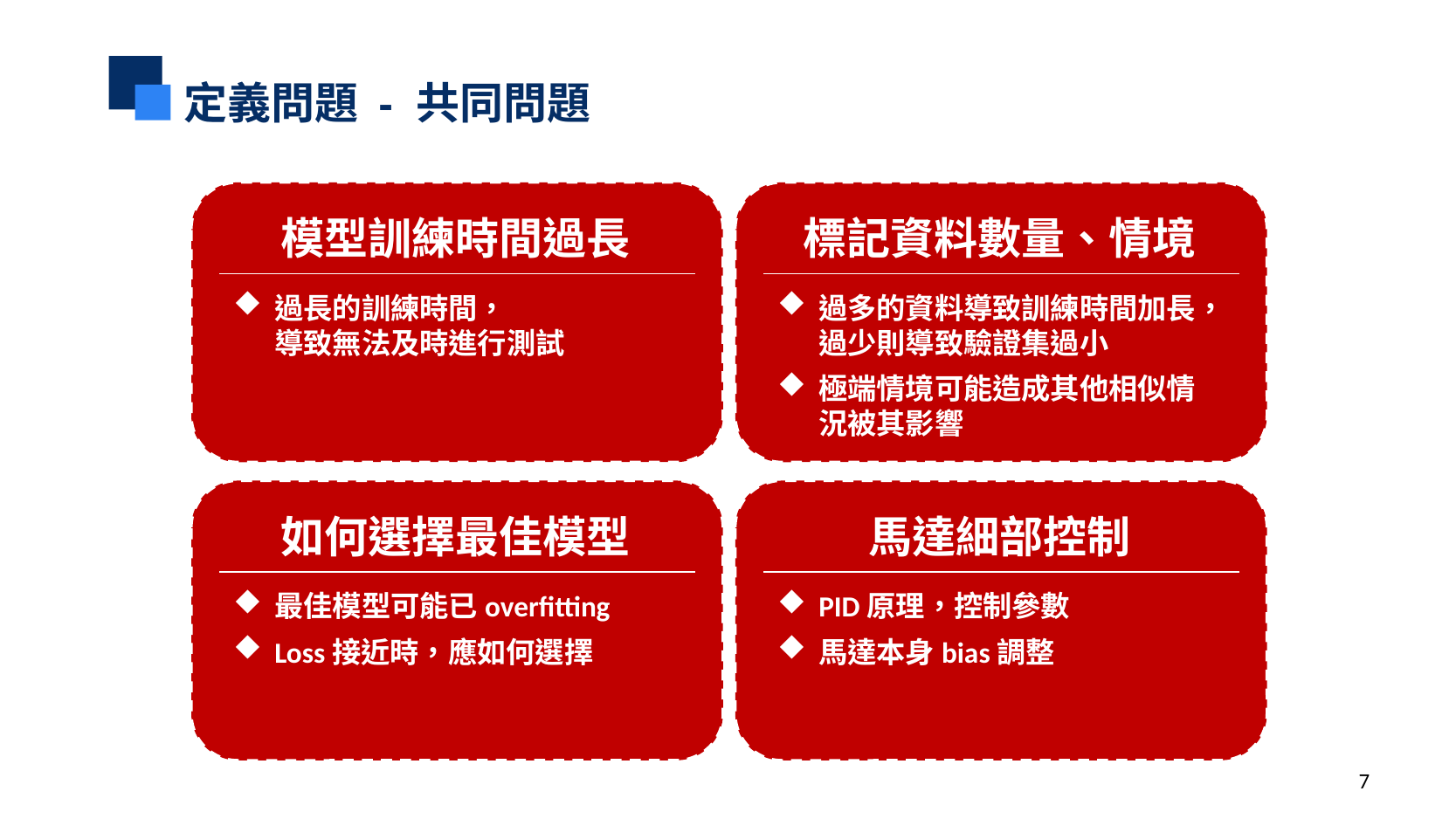

定義問題 - 共同問題

模型訓練時間過長
過長的訓練時間，
導致無法及時進行測試

標記資料數量、情境
過多的資料導致訓練時間加長，過少則導致驗證集過小
極端情境可能造成其他相似情況被其影響

如何選擇最佳模型
最佳模型可能已overfitting
Loss接近時，應如何選擇

馬達細部控制
PID原理，控制參數
馬達本身bias調整
7